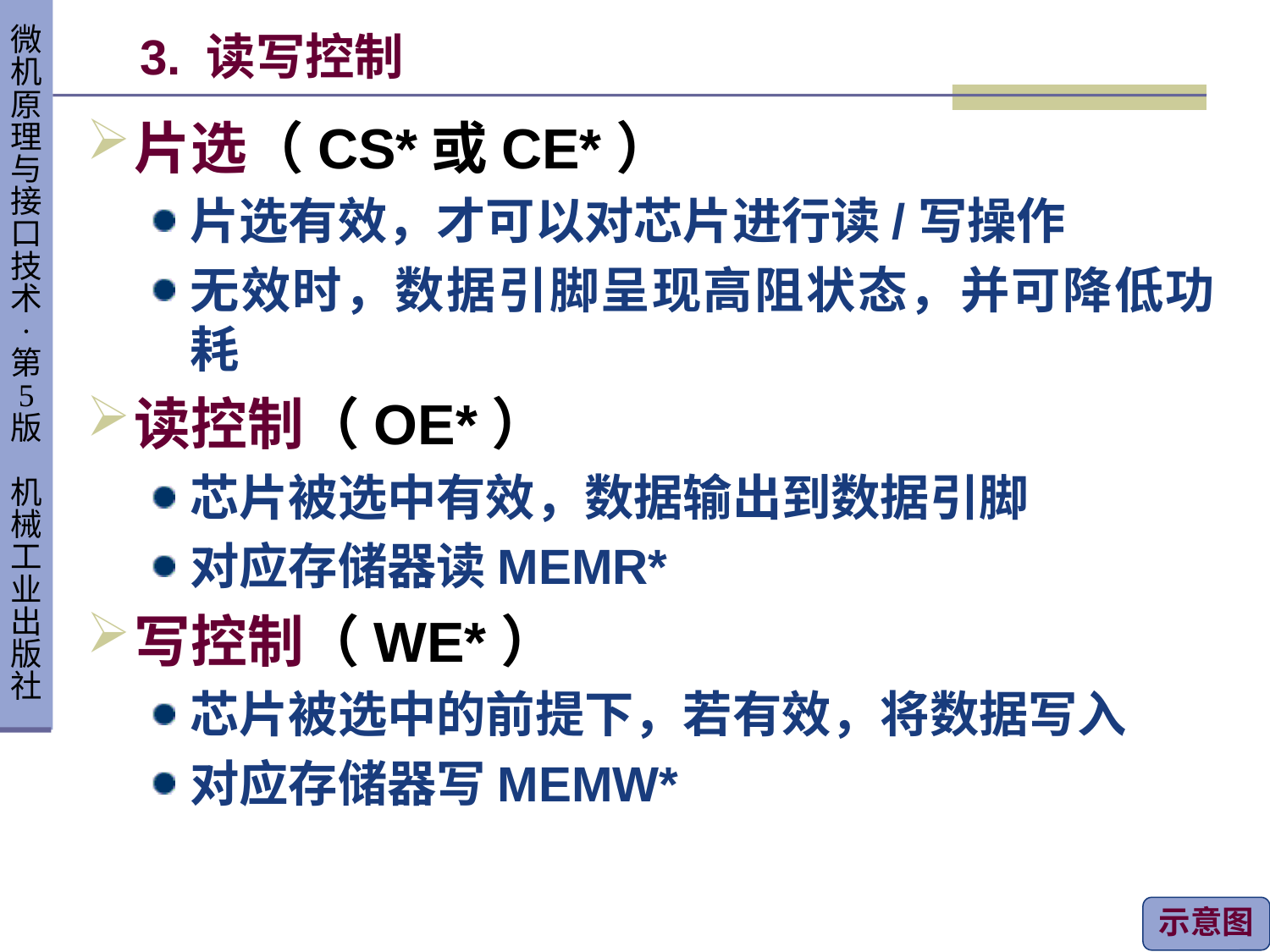

# 3. 读写控制
片选（CS*或CE*）
片选有效，才可以对芯片进行读/写操作
无效时，数据引脚呈现高阻状态，并可降低功耗
读控制（OE*）
芯片被选中有效，数据输出到数据引脚
对应存储器读MEMR*
写控制（WE*）
芯片被选中的前提下，若有效，将数据写入
对应存储器写MEMW*
示意图